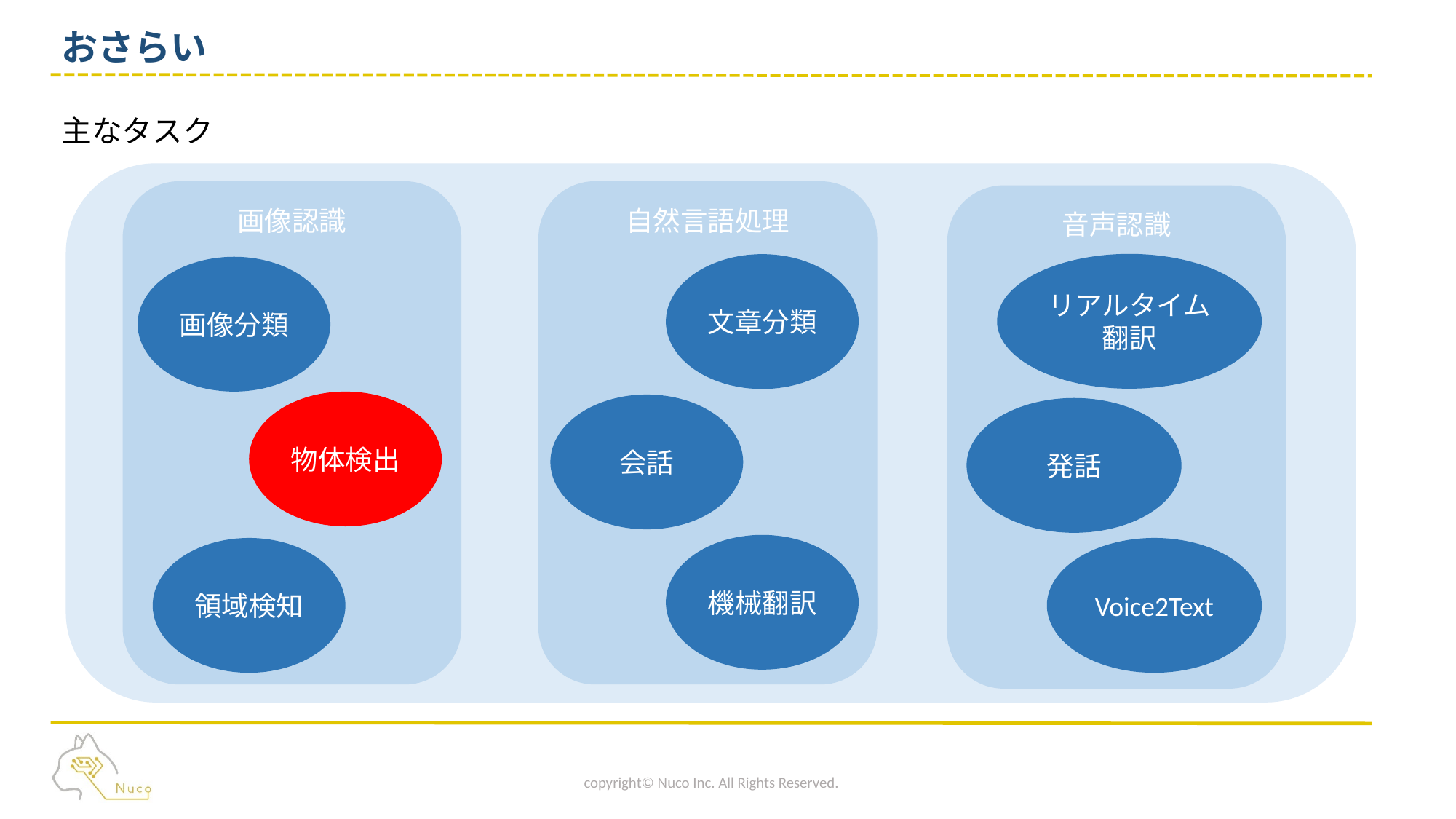

# おさらい
主なタスク

画像認識

自然言語処理

音声認識

リアルタイム翻訳
文章分類
画像分類
物体検出
会話
発話
機械翻訳
領域検知
Voice2Text